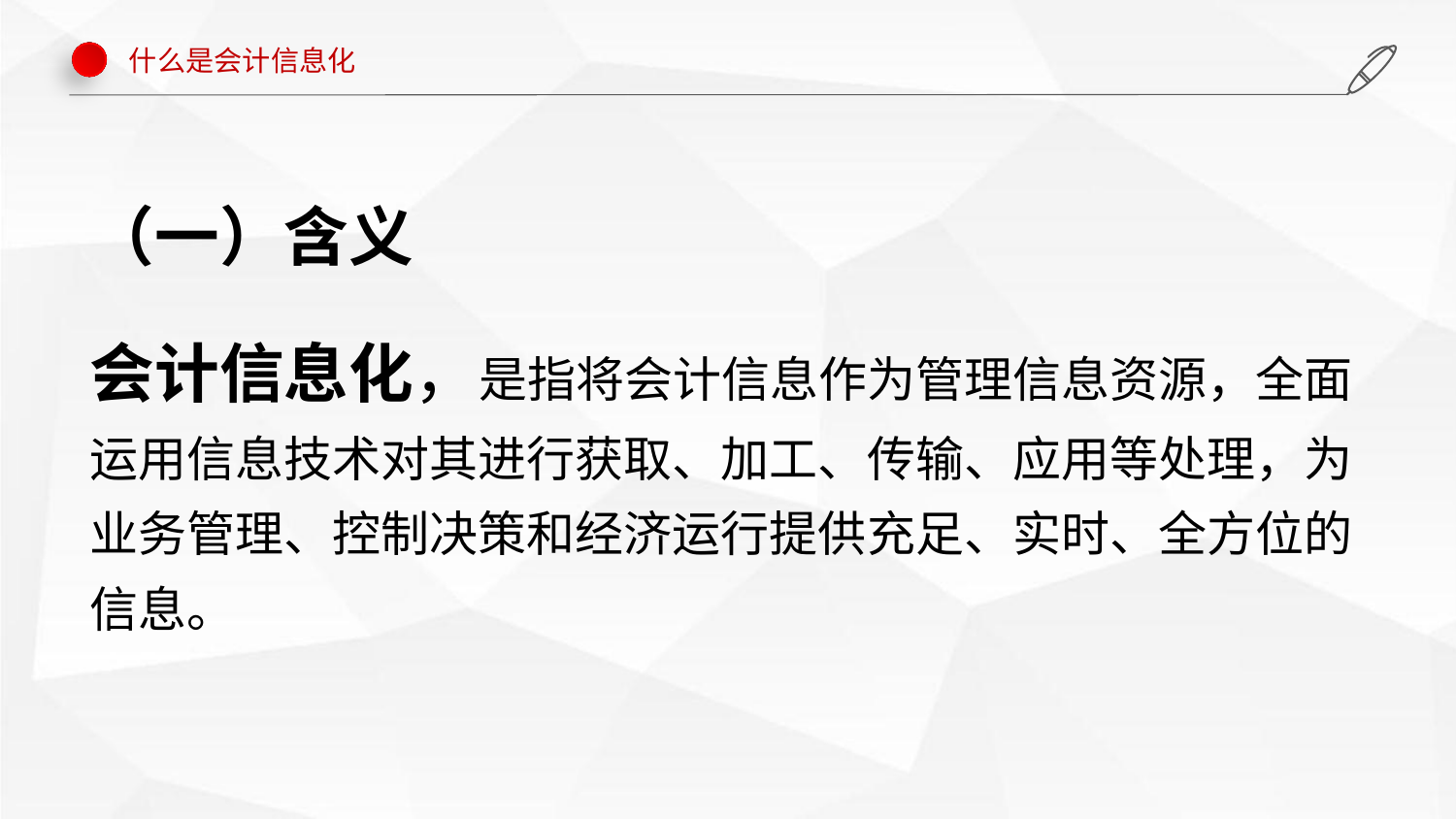

什么是会计信息化

（一）含义
会计信息化，是指将会计信息作为管理信息资源，全面运用信息技术对其进行获取、加工、传输、应用等处理，为业务管理、控制决策和经济运行提供充足、实时、全方位的信息。